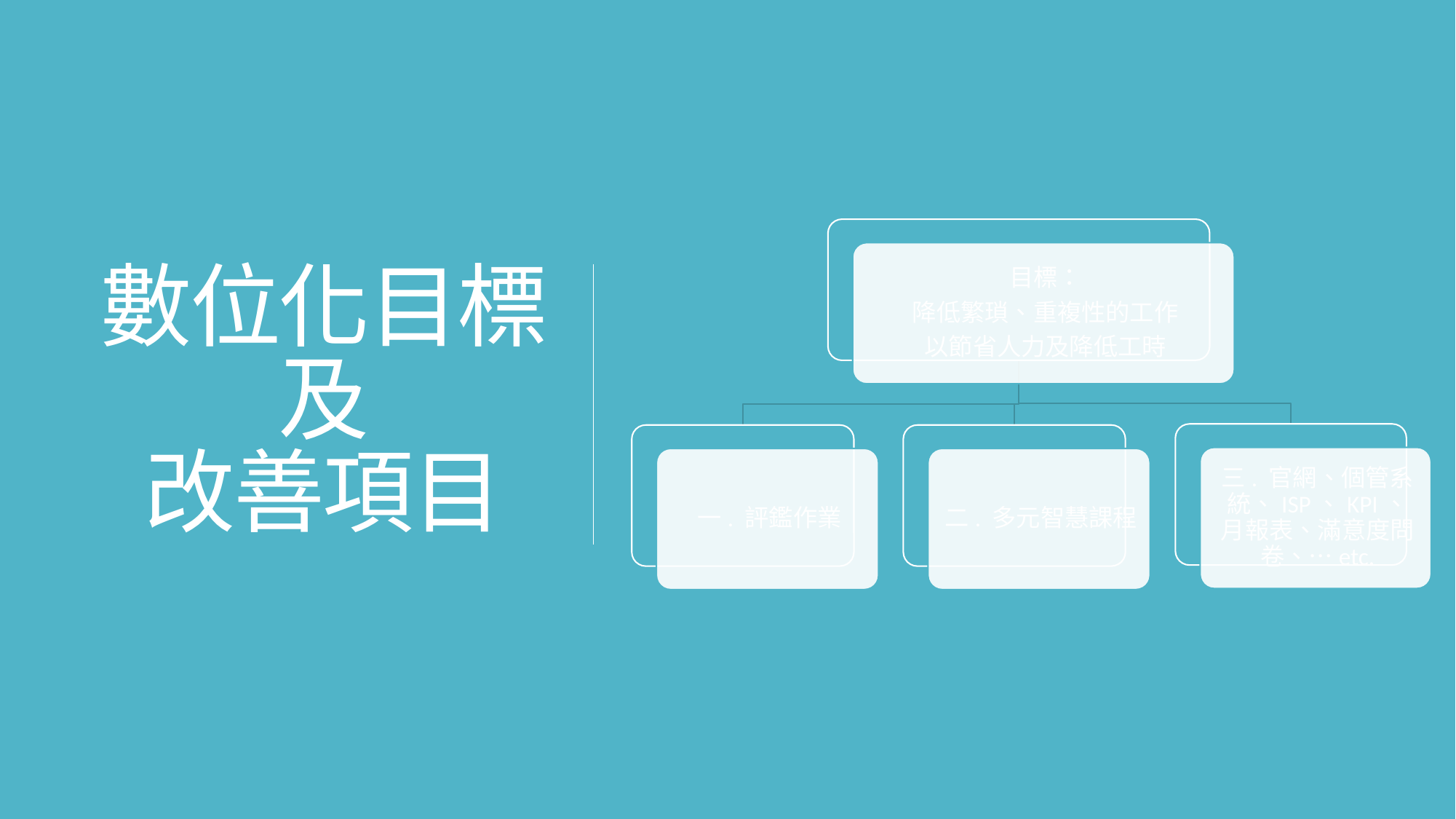

# 數位化目標及 改善項目
目標：
降低繁瑣、重複性的工作
以節省人力及降低工時
一. 評鑑作業
二. 多元智慧課程
三. 官網、個管系統、ISP、KPI、月報表、滿意度問卷、…etc.